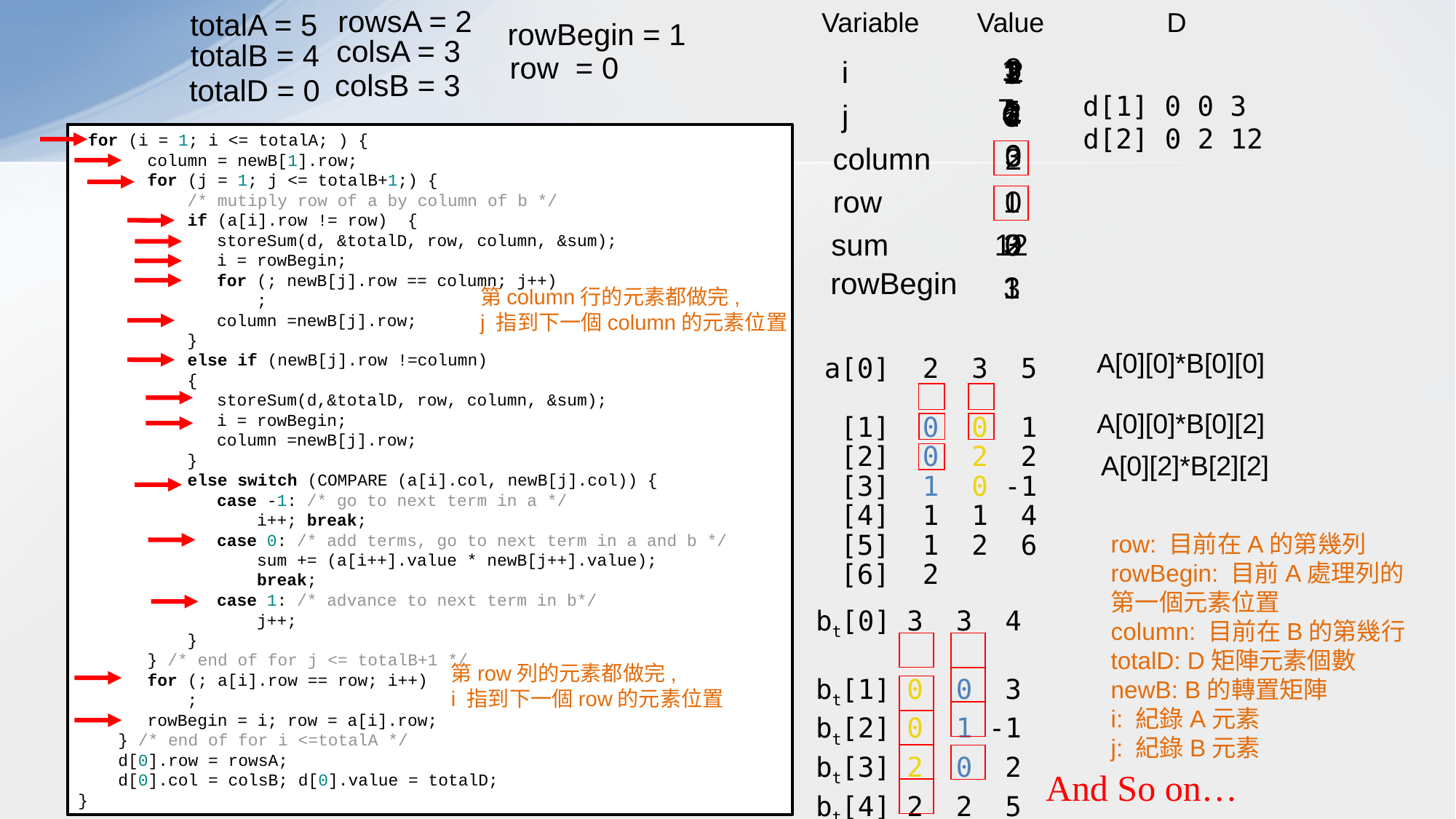

totalA = 5
Variable
Value
D
rowsA = 2
rowBegin = 1
colsA = 3
totalB = 4
row  = 0
3
1
2
1
i
1
3
2
2
colsB = 3
totalD = 0
d[1] 0 0 3
7
5
1
2
6
j
3
4
d[2] 0 2 12
 for (i = 1; i <= totalA; ) {
	column = newB[1].row;
	for (j = 1; j <= totalB+1;) {
	    /* mutiply row of a by column of b */
	    if (a[i].row != row)  {
		storeSum(d, &totalD, row, column, &sum);
		i = rowBegin;
		for (; newB[j].row == column; j++)
		    ;
		column =newB[j].row;
	    }
	    else if (newB[j].row !=column)
	    {
		storeSum(d,&totalD, row, column, &sum);
		i = rowBegin;
		column =newB[j].row;
	    }
	    else switch (COMPARE (a[i].col, newB[j].col)) {
		case -1: /* go to next term in a */
		    i++; break;
		case 0: /* add terms, go to next term in a and b */
		    sum += (a[i++].value * newB[j++].value);
		    break;
		case 1: /* advance to next term in b*/
		    j++;
	    }
	} /* end of for j <= totalB+1 */
	for (; a[i].row == row; i++)
	    ;
	rowBegin = i; row = a[i].row;
    } /* end of for i <=totalA */
    d[0].row = rowsA;
    d[0].col = colsB; d[0].value = totalD;
}
0
3
column
2

1
row
0

sum
12
3
0
2
0

rowBegin

1
3
第column行的元素都做完,
j 指到下一個column的元素位置

A[0][0]*B[0][0]
a[0]  2  3  5
 [1]  0  0  1
 [2]  0  2  2
 [3]  1  0 -1
 [4]  1  1  4
 [5]  1  2  6
 [6]  2

A[0][0]*B[0][2]

A[0][2]*B[2][2]

row: 目前在A的第幾列
rowBegin: 目前A處理列的
第一個元素位置
column: 目前在B的第幾行
totalD: D矩陣元素個數
newB: B的轉置矩陣
i: 紀錄A元素
j: 紀錄B元素

bt[0] 3  3  4
bt[1] 0  0  3
bt[2] 0  1 -1
bt[3] 2  0  2
bt[4] 2  2  5
bt[5] 3  0

第row列的元素都做完,
i 指到下一個row的元素位置

And So on…